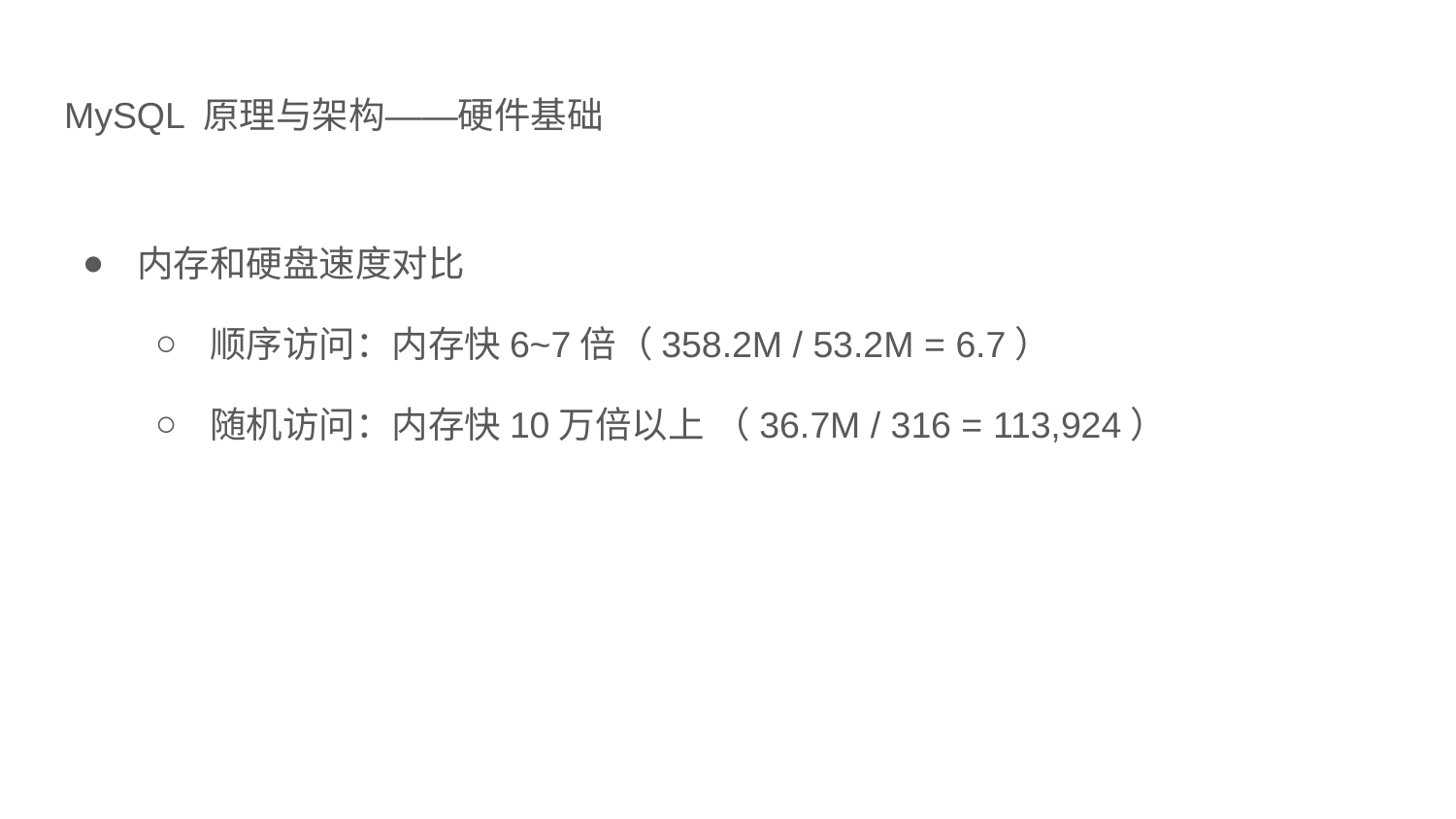

# MySQL 原理与架构——硬件基础
内存和硬盘速度对比
顺序访问：内存快6~7倍（358.2M / 53.2M = 6.7）
随机访问：内存快10万倍以上 （36.7M / 316 = 113,924）